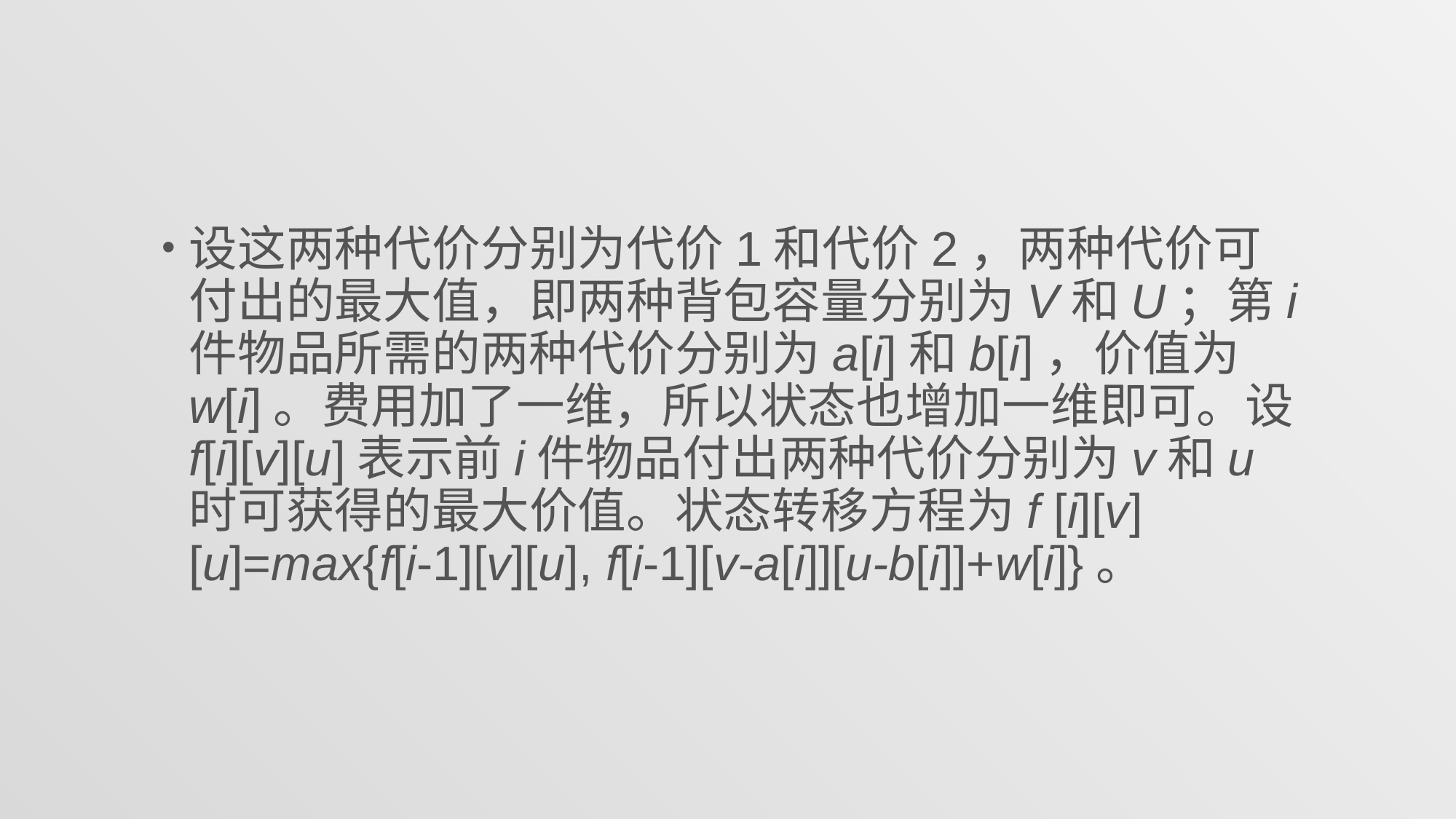

#
设这两种代价分别为代价1和代价2，两种代价可付出的最大值，即两种背包容量分别为V和U；第i件物品所需的两种代价分别为a[i]和b[i]，价值为w[i]。费用加了一维，所以状态也增加一维即可。设f[i][v][u]表示前i件物品付出两种代价分别为v和u时可获得的最大价值。状态转移方程为f [i][v][u]=max{f[i-1][v][u], f[i-1][v-a[i]][u-b[i]]+w[i]}。